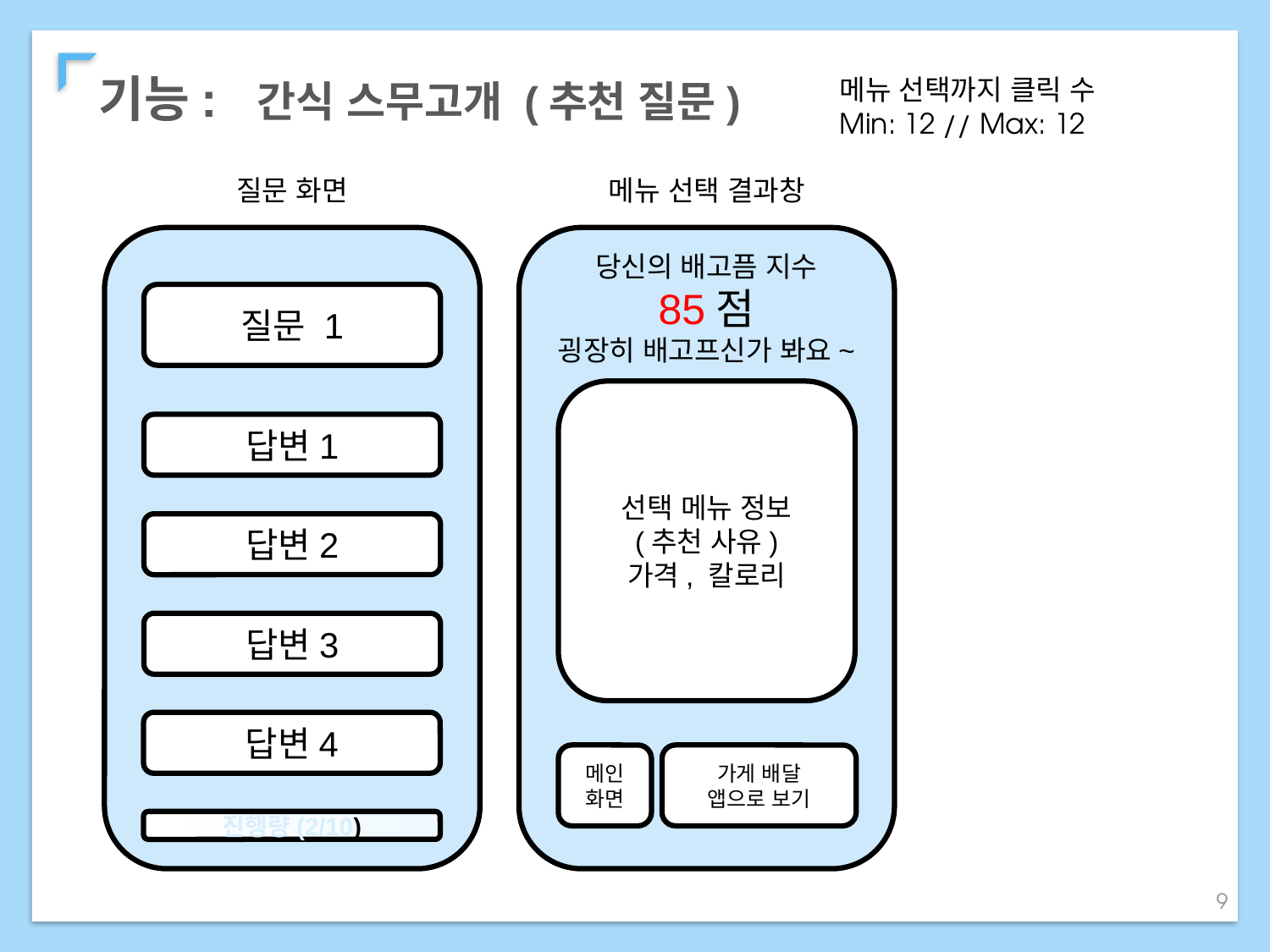

# 기능:  간식 스무고개 (추천 질문)
메뉴 선택까지 클릭 수
Min: 12 // Max: 12
질문 화면
메뉴 선택 결과창

당신의 배고픔 지수
85점
굉장히 배고프신가 봐요~
질문 1
선택 메뉴 정보
(추천 사유)
가격, 칼로리
답변1
답변2
답변3
답변4
메인
화면
가게 배달
앱으로 보기
진행량(2/10)
9